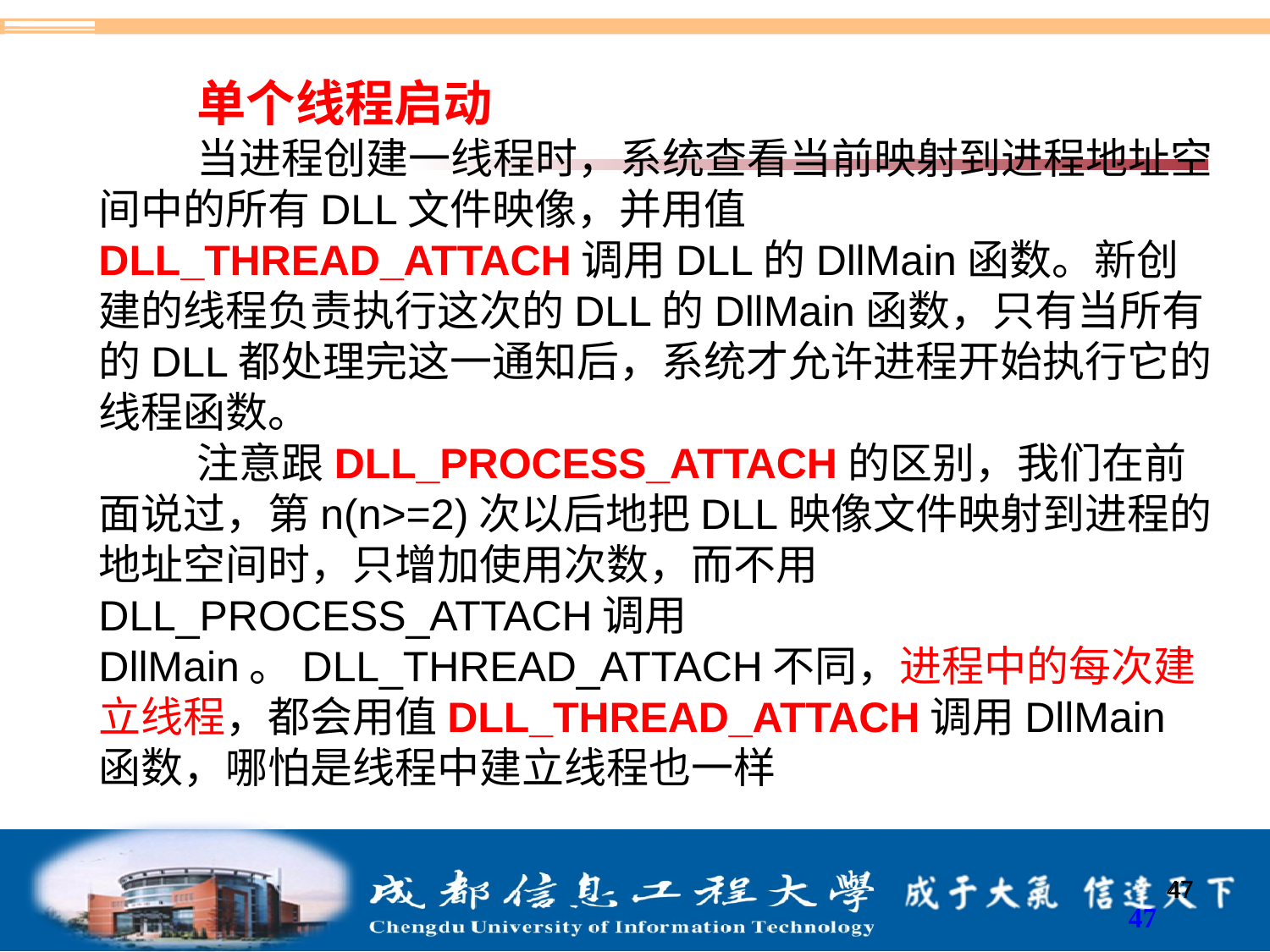

单个线程启动
当进程创建一线程时，系统查看当前映射到进程地址空间中的所有DLL文件映像，并用值DLL_THREAD_ATTACH调用DLL的DllMain函数。新创建的线程负责执行这次的DLL的DllMain函数，只有当所有的DLL都处理完这一通知后，系统才允许进程开始执行它的线程函数。
注意跟DLL_PROCESS_ATTACH的区别，我们在前面说过，第n(n>=2)次以后地把DLL映像文件映射到进程的地址空间时，只增加使用次数，而不用DLL_PROCESS_ATTACH调用DllMain。DLL_THREAD_ATTACH不同，进程中的每次建立线程，都会用值DLL_THREAD_ATTACH调用DllMain函数，哪怕是线程中建立线程也一样

47